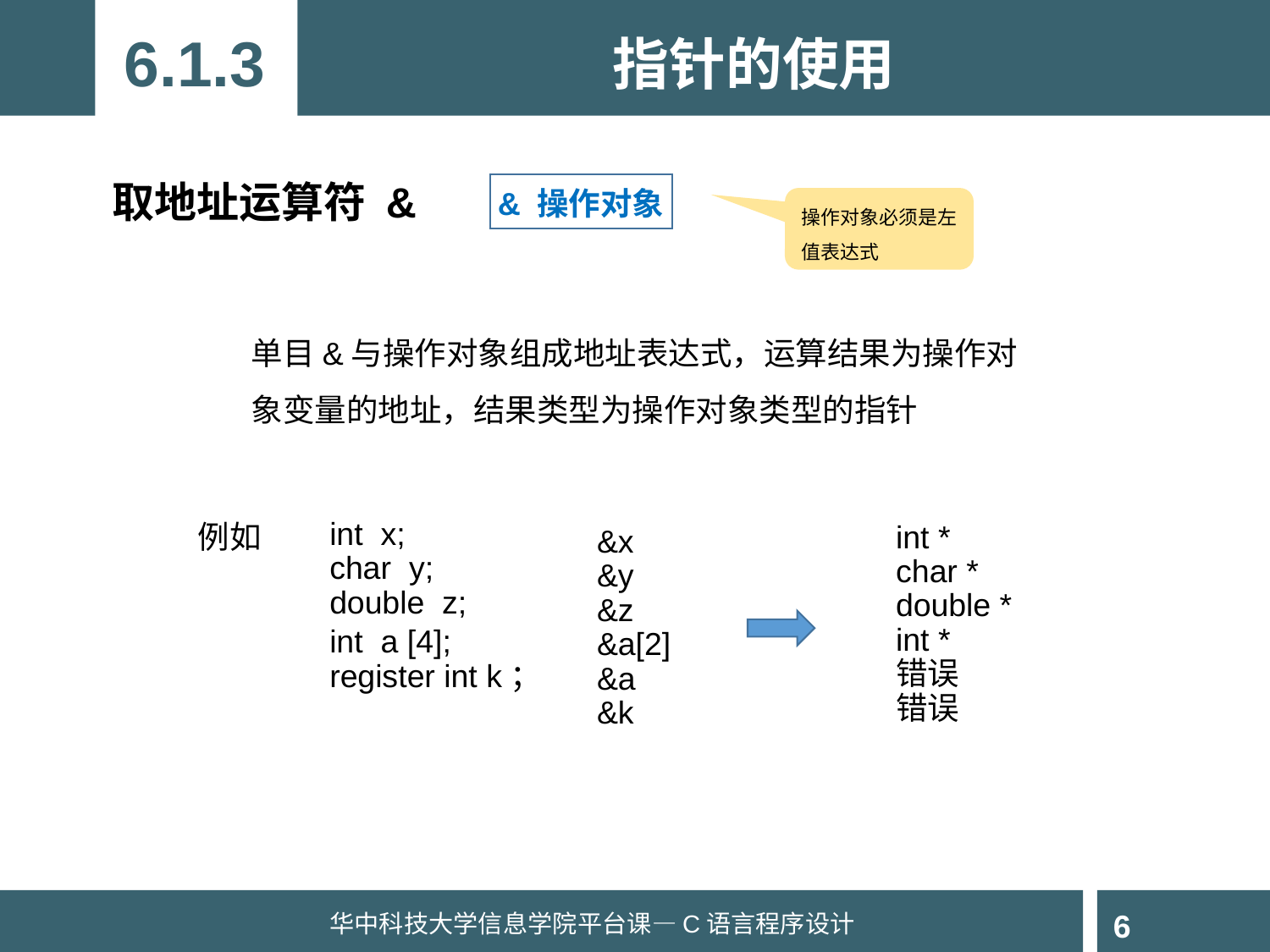

6.1.3
指针的使用
取地址运算符 &

& 操作对象
操作对象必须是左值表达式
单目&与操作对象组成地址表达式，运算结果为操作对象变量的地址，结果类型为操作对象类型的指针
int  x;
char  y;
double  z;
例如
int *
char *
double *
int *
错误
错误
&x
&y
&z
&a[2]
&a
&k

int  a [4];
register int k；